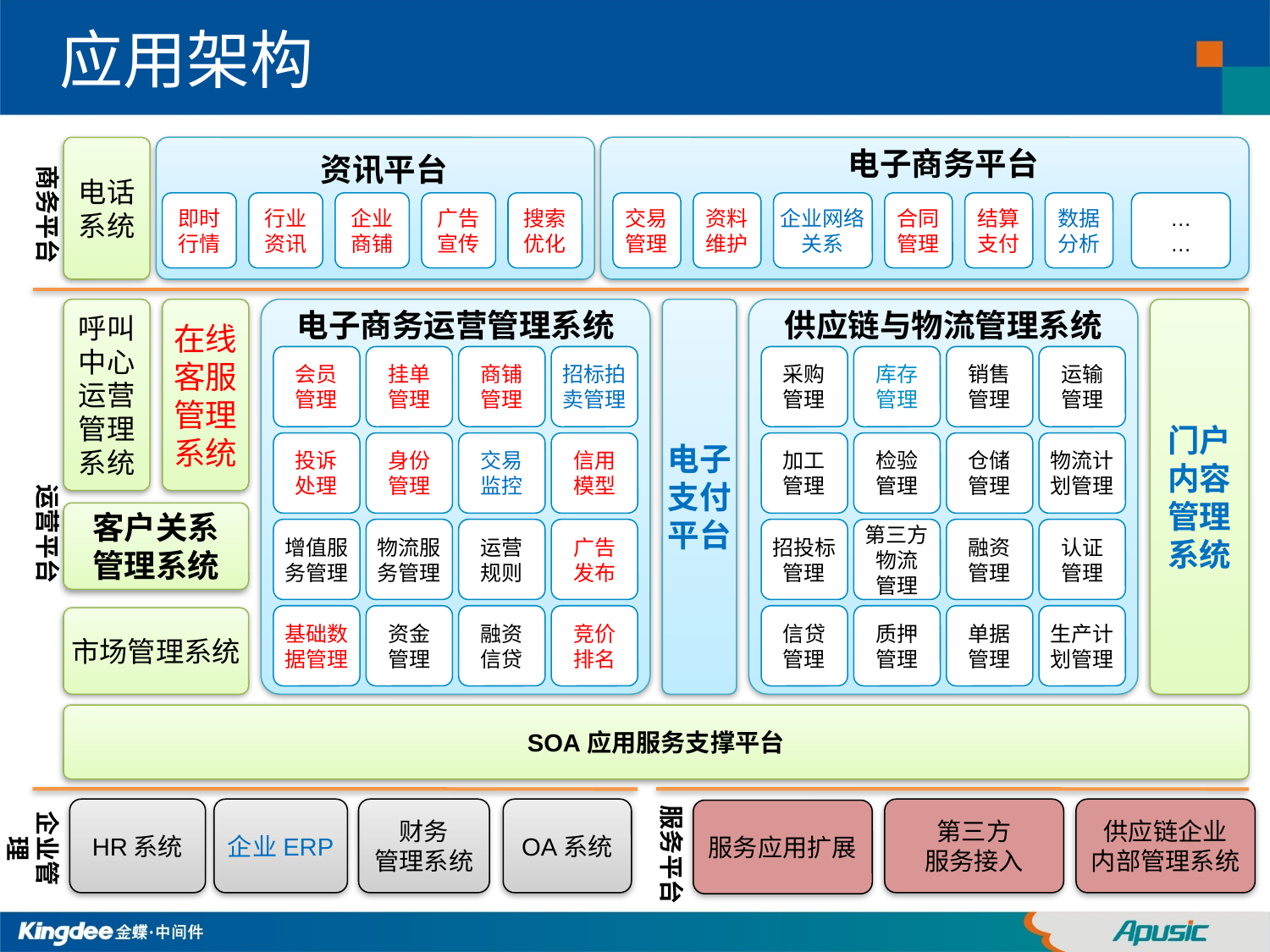

# 应用架构
电话
系统

电子商务平台
资讯平台
商务平台
即时
行情
行业
资讯
企业
商铺
广告
宣传
搜索
优化
交易
管理
资料
维护
企业网络
关系
合同
管理
结算
支付
数据
分析
…
…
运营平台
呼叫
中心
运营
管理
系统
在线
客服
管理
系统

电子商务运营管理系统
电子
支付
平台

供应链与物流管理系统
门户
内容
管理
系统
会员
管理
挂单
管理
商铺
管理
招标拍
卖管理
采购
管理
库存
管理
销售
管理
运输
管理
投诉
处理
身份
管理
交易
监控
信用
模型
加工
管理
检验
管理
仓储
管理
物流计
划管理
客户关系
管理系统
增值服
务管理
物流服
务管理
运营
规则
广告
发布
招投标
管理
第三方
物流
管理
融资
管理
认证
管理
基础数
据管理
资金
管理
融资
信贷
竞价
排名
信贷
管理
质押
管理
单据
管理
生产计
划管理
市场管理系统
SOA应用服务支撑平台
服务平台
企业管理
HR系统
企业ERP
财务
管理系统
OA系统
第三方
服务接入
供应链企业
内部管理系统
服务应用扩展